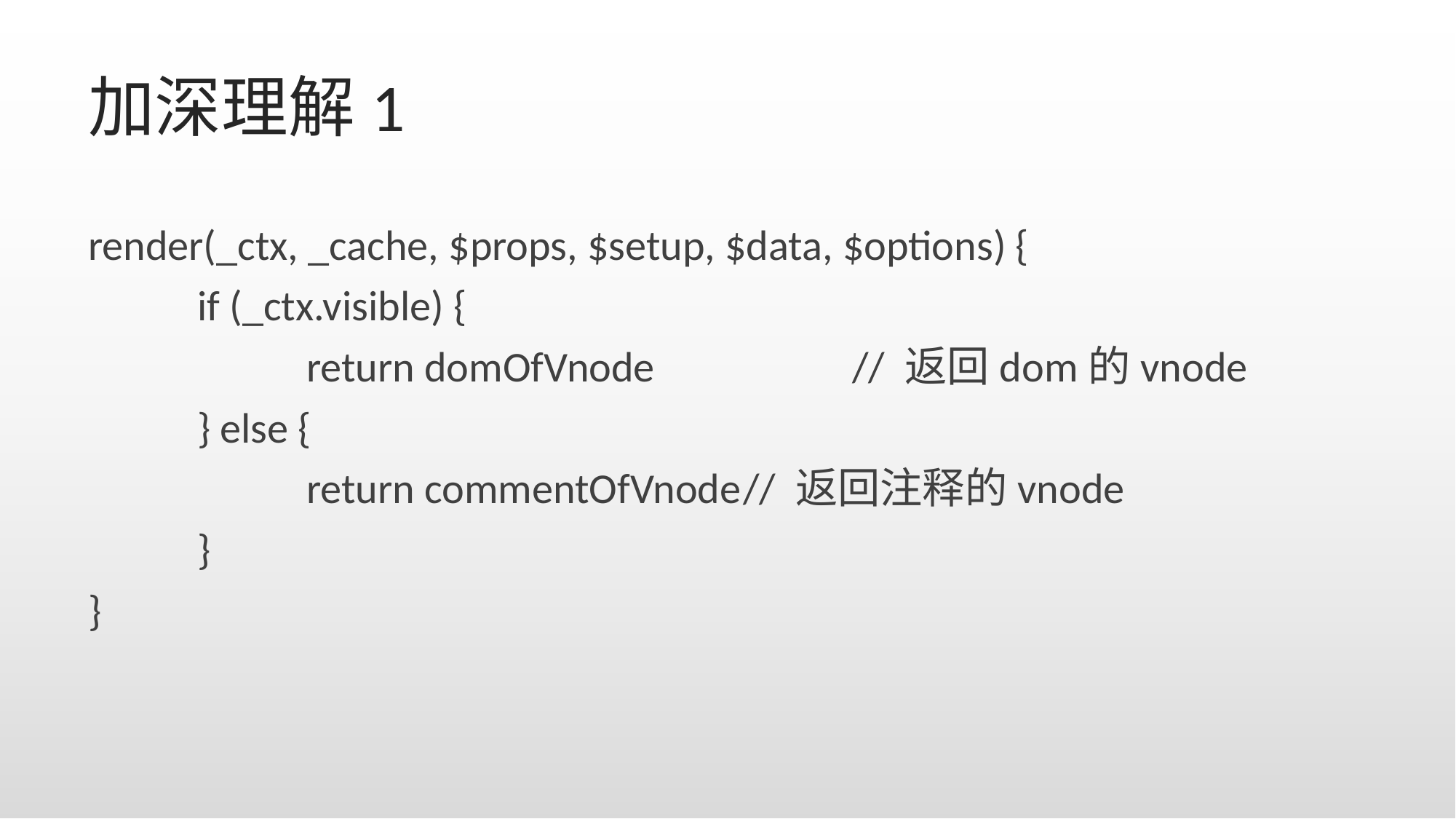

# 加深理解1
render(_ctx, _cache, $props, $setup, $data, $options) {
	if (_ctx.visible) {
		return domOfVnode		// 返回dom的vnode
	} else {
		return commentOfVnode	// 返回注释的vnode
	}
}